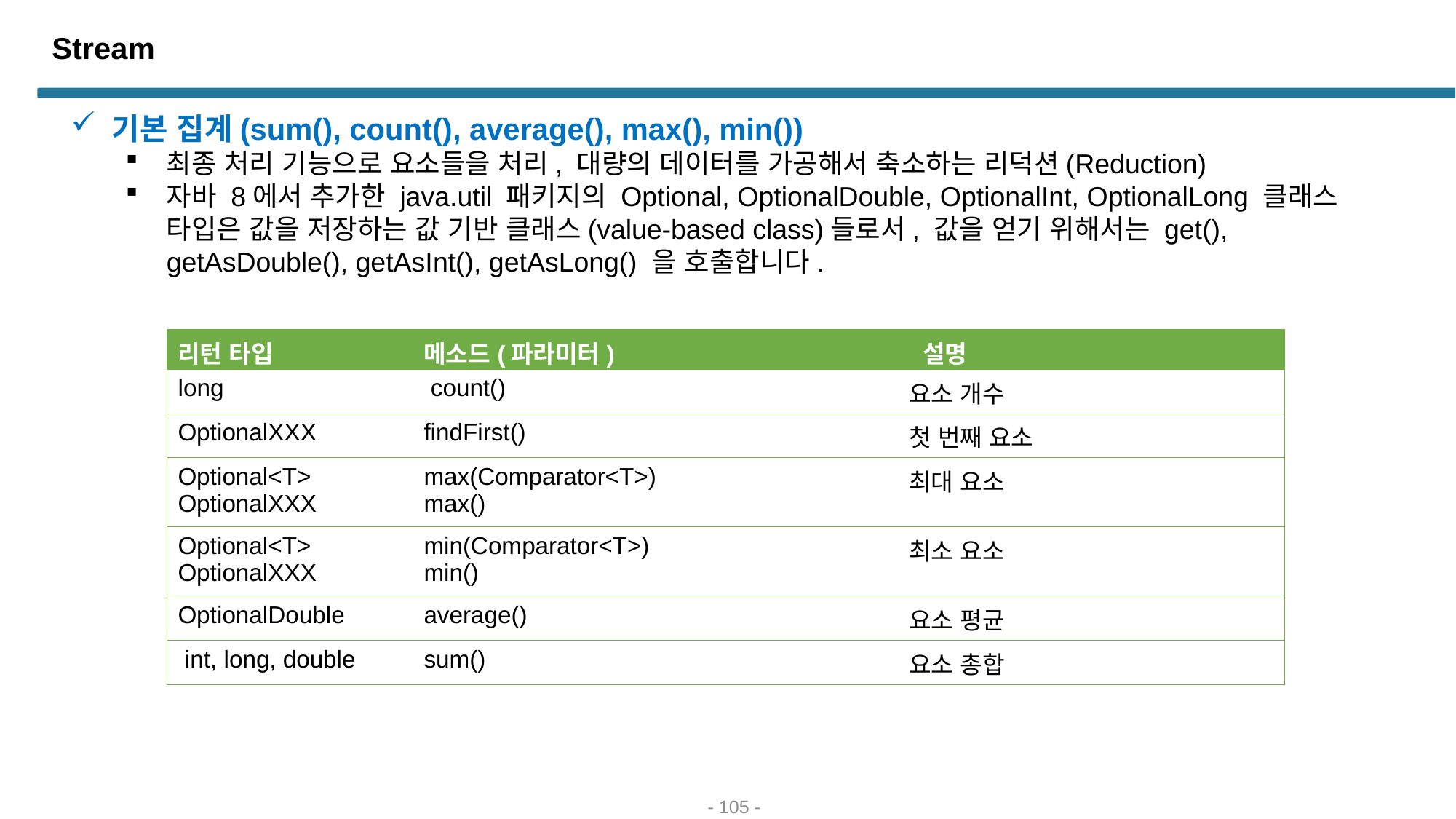

# Stream
기본 집계(sum(), count(), average(), max(), min())
최종 처리 기능으로 요소들을 처리, 대량의 데이터를 가공해서 축소하는 리덕션(Reduction)
자바 8에서 추가한 java.util 패키지의 Optional, OptionalDouble, OptionalInt, OptionalLong 클래스 타입은 값을 저장하는 값 기반 클래스(value-based class)들로서, 값을 얻기 위해서는 get(), getAsDouble(), getAsInt(), getAsLong() 을 호출합니다.
| 리턴 타입 | 메소드(파라미터) | 설명 |
| --- | --- | --- |
| long | count() | 요소 개수 |
| OptionalXXX | findFirst() | 첫 번째 요소 |
| Optional<T> OptionalXXX | max(Comparator<T>) max() | 최대 요소 |
| Optional<T> OptionalXXX | min(Comparator<T>) min() | 최소 요소 |
| OptionalDouble | average() | 요소 평균 |
| int, long, double | sum() | 요소 총합 |
- 105 -